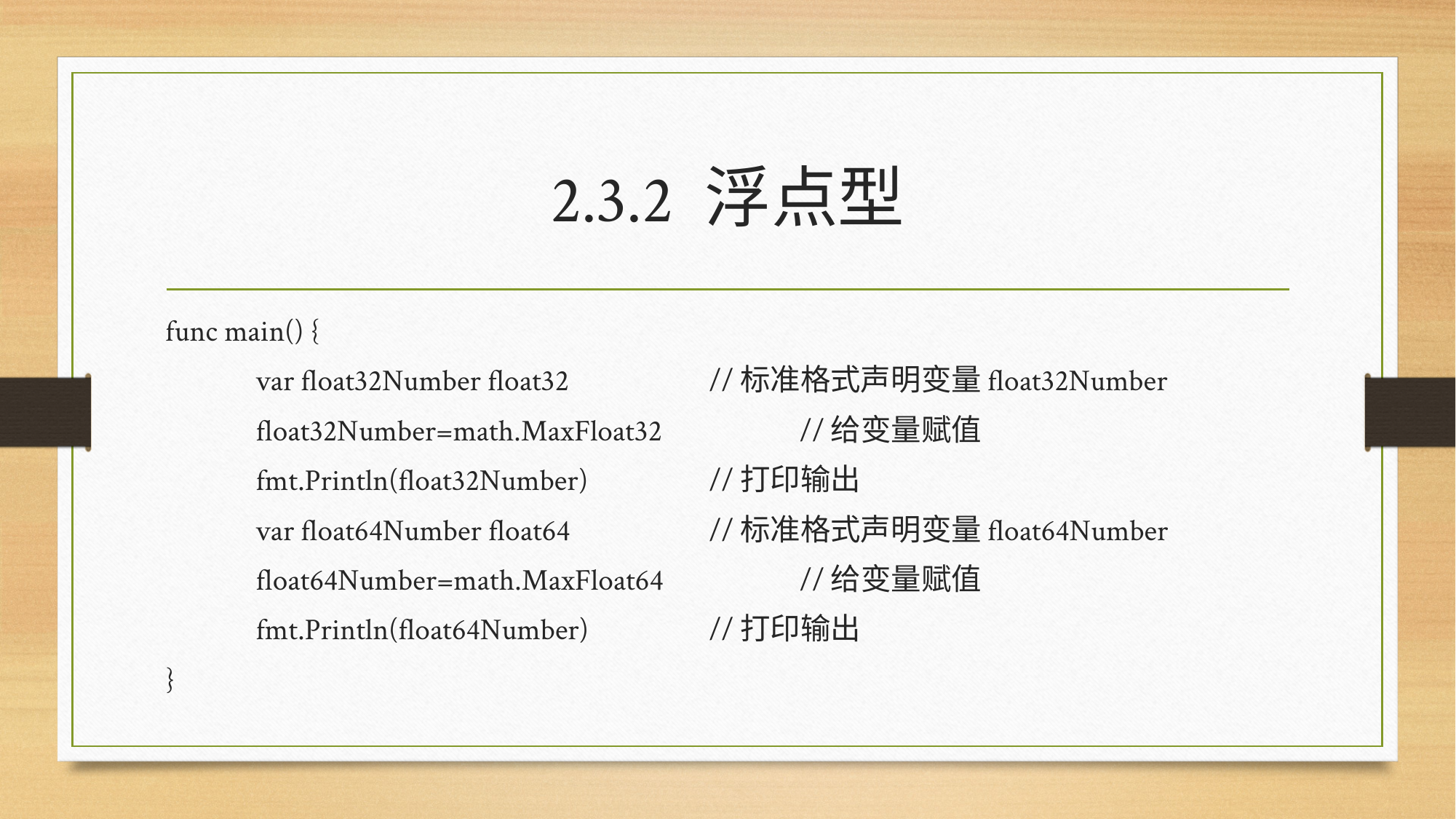

# 2.3.2 浮点型
func main() {
	var float32Number float32                		//标准格式声明变量float32Number
	float32Number=math.MaxFloat32           	//给变量赋值
	fmt.Println(float32Number)               		//打印输出
	var float64Number float64                		//标准格式声明变量float64Number
	float64Number=math.MaxFloat64           	//给变量赋值
	fmt.Println(float64Number)               		//打印输出
}